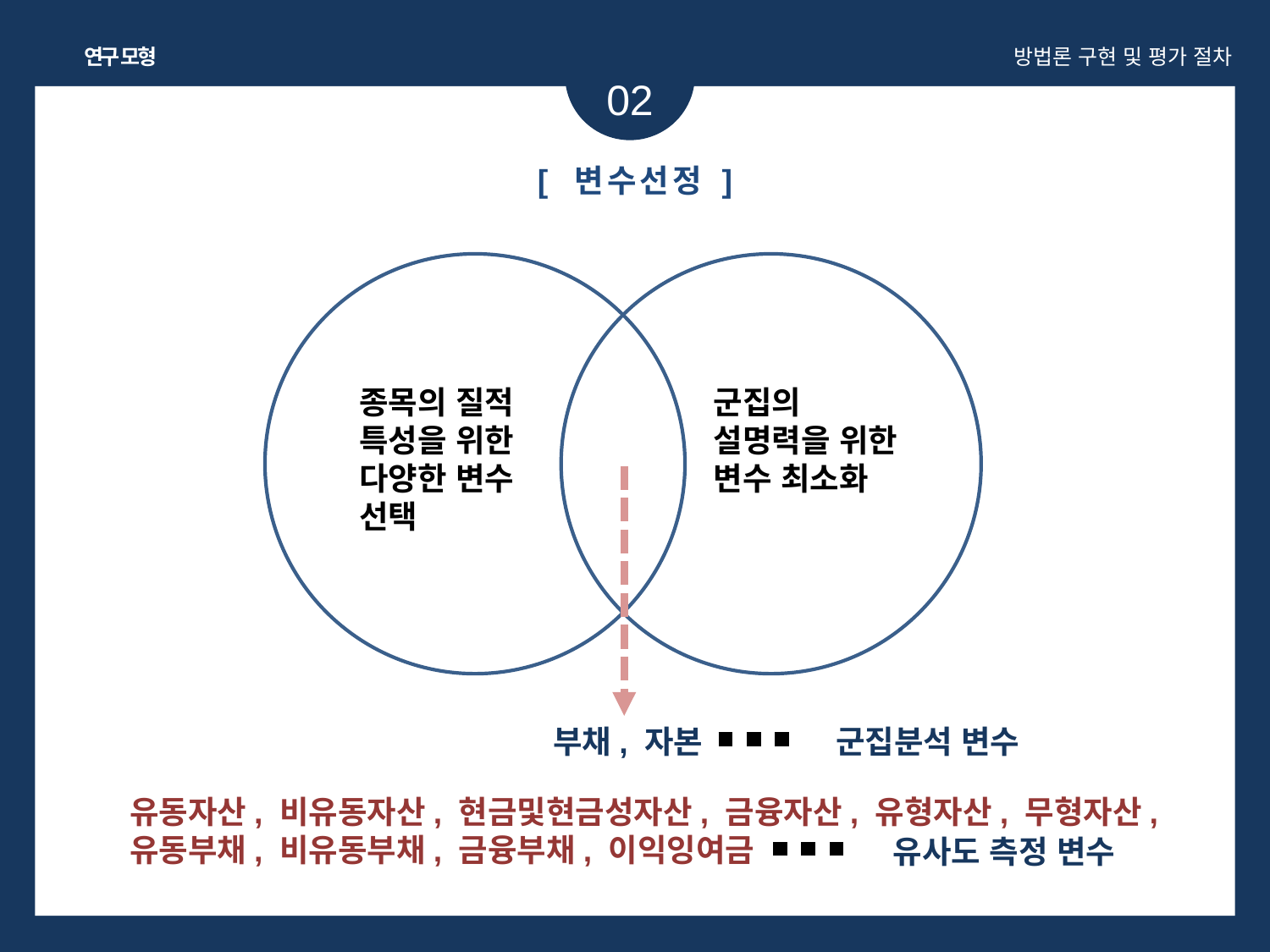

연구 모형
방법론 구현 및 평가 절차
02

[   변 수 선 정  ]

종목의 질적 특성을 위한
다양한 변수 선택
군집의
설명력을 위한 변수 최소화
부채, 자본
군집분석 변수

유동자산, 비유동자산, 현금및현금성자산, 금융자산, 유형자산, 무형자산,
유동부채, 비유동부채, 금융부채, 이익잉여금

유사도 측정 변수